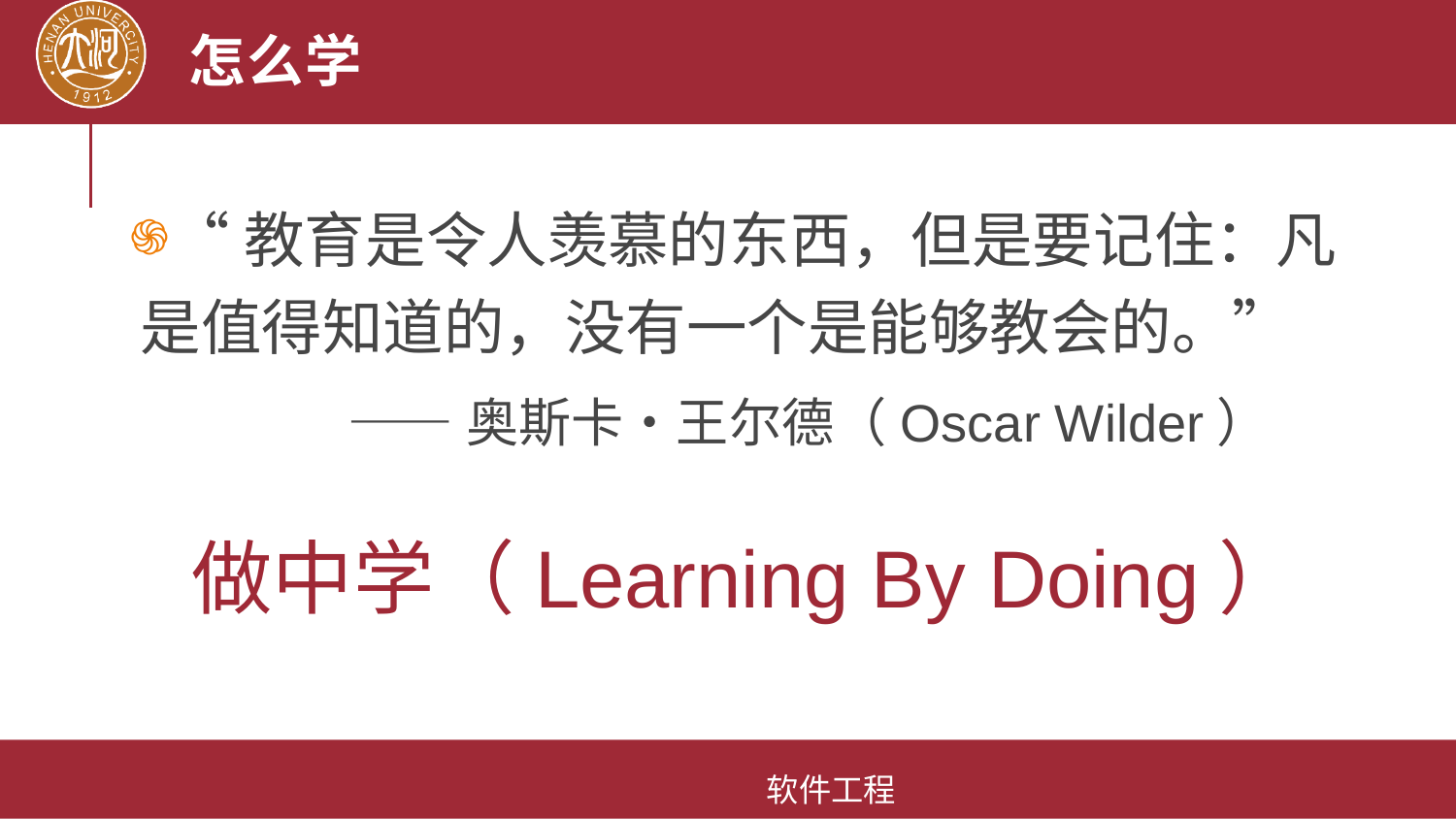

# 怎么学
“教育是令人羡慕的东西，但是要记住：凡是值得知道的，没有一个是能够教会的。”
	——奥斯卡•王尔德（Oscar Wilder）
做中学（Learning By Doing）

软件工程
26